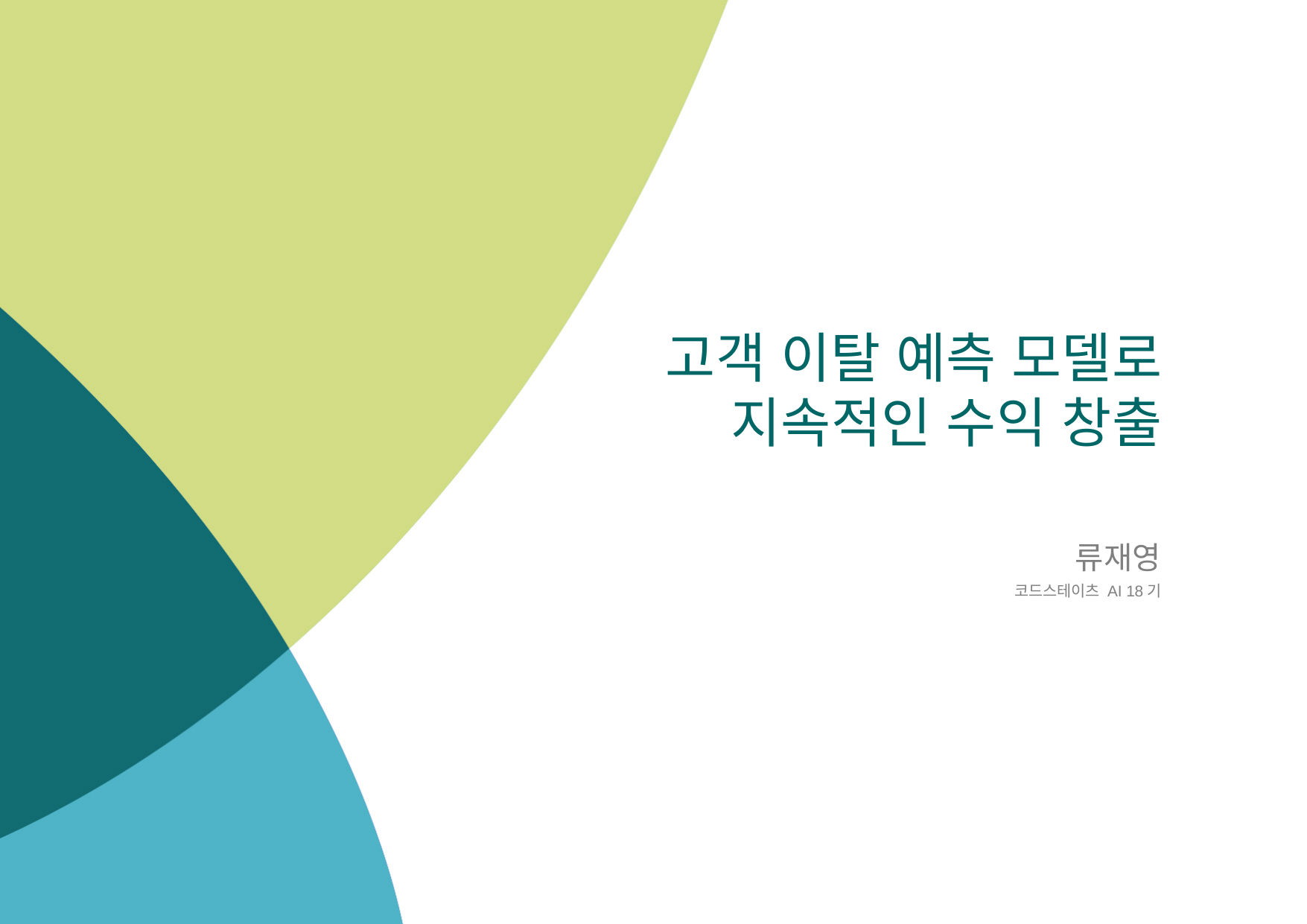

# 고객 이탈 예측 모델로 지속적인 수익 창출
류재영
코드스테이츠 AI 18기